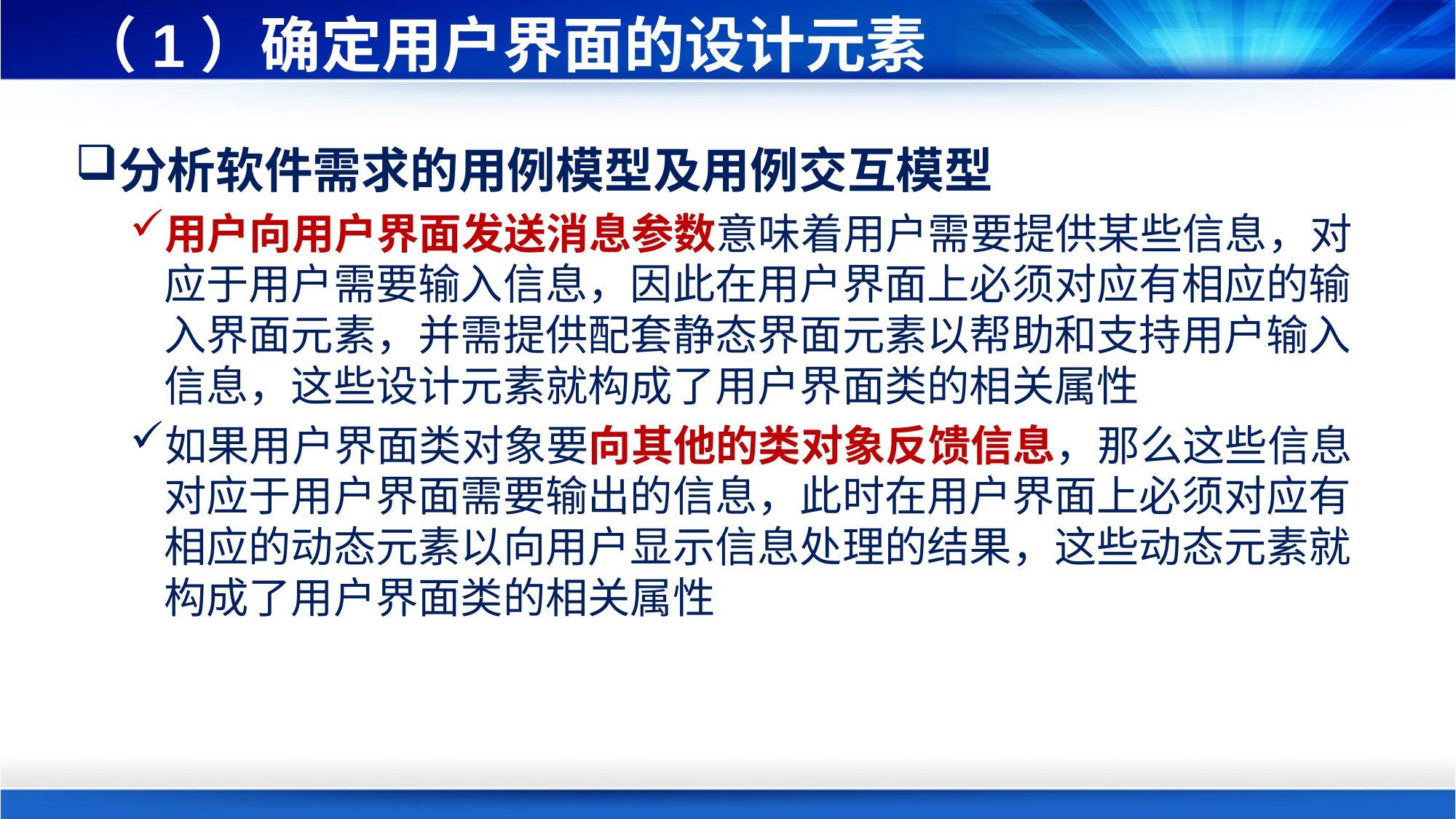

# （1）确定用户界面的设计元素
分析软件需求的用例模型及用例交互模型
用户向用户界面发送消息参数意味着用户需要提供某些信息，对应于用户需要输入信息，因此在用户界面上必须对应有相应的输入界面元素，并需提供配套静态界面元素以帮助和支持用户输入信息，这些设计元素就构成了用户界面类的相关属性
如果用户界面类对象要向其他的类对象反馈信息，那么这些信息对应于用户界面需要输出的信息，此时在用户界面上必须对应有相应的动态元素以向用户显示信息处理的结果，这些动态元素就构成了用户界面类的相关属性